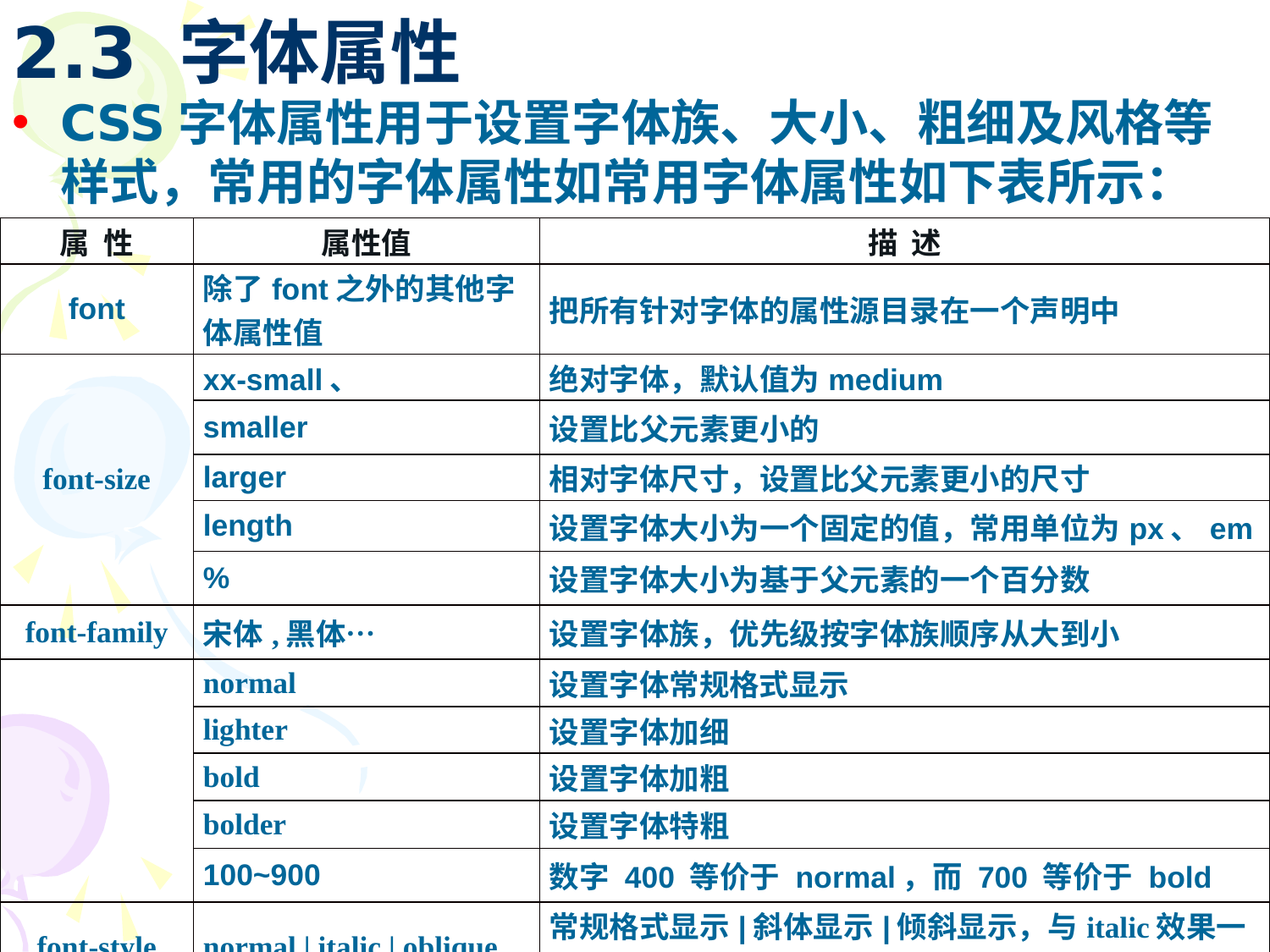

# 2.3 字体属性
CSS字体属性用于设置字体族、大小、粗细及风格等样式，常用的字体属性如常用字体属性如下表所示：
| 属 性 | 属性值 | 描 述 |
| --- | --- | --- |
| font | 除了font之外的其他字体属性值 | 把所有针对字体的属性源目录在一个声明中 |
| font-size | xx-small、 | 绝对字体，默认值为medium |
|  | smaller | 设置比父元素更小的 |
|  | larger | 相对字体尺寸，设置比父元素更小的尺寸 |
|  | length | 设置字体大小为一个固定的值，常用单位为px、em |
|  | % | 设置字体大小为基于父元素的一个百分数 |
| font-family | 宋体,黑体… | 设置字体族，优先级按字体族顺序从大到小 |
|  | normal | 设置字体常规格式显示 |
|  | lighter | 设置字体加细 |
|  | bold | 设置字体加粗 |
|  | bolder | 设置字体特粗 |
|  | 100~900 | 数字 400 等价于 normal，而 700 等价于 bold |
| font-style | normal | italic | oblique | 常规格式显示|斜体显示|倾斜显示，与italic效果一样 |